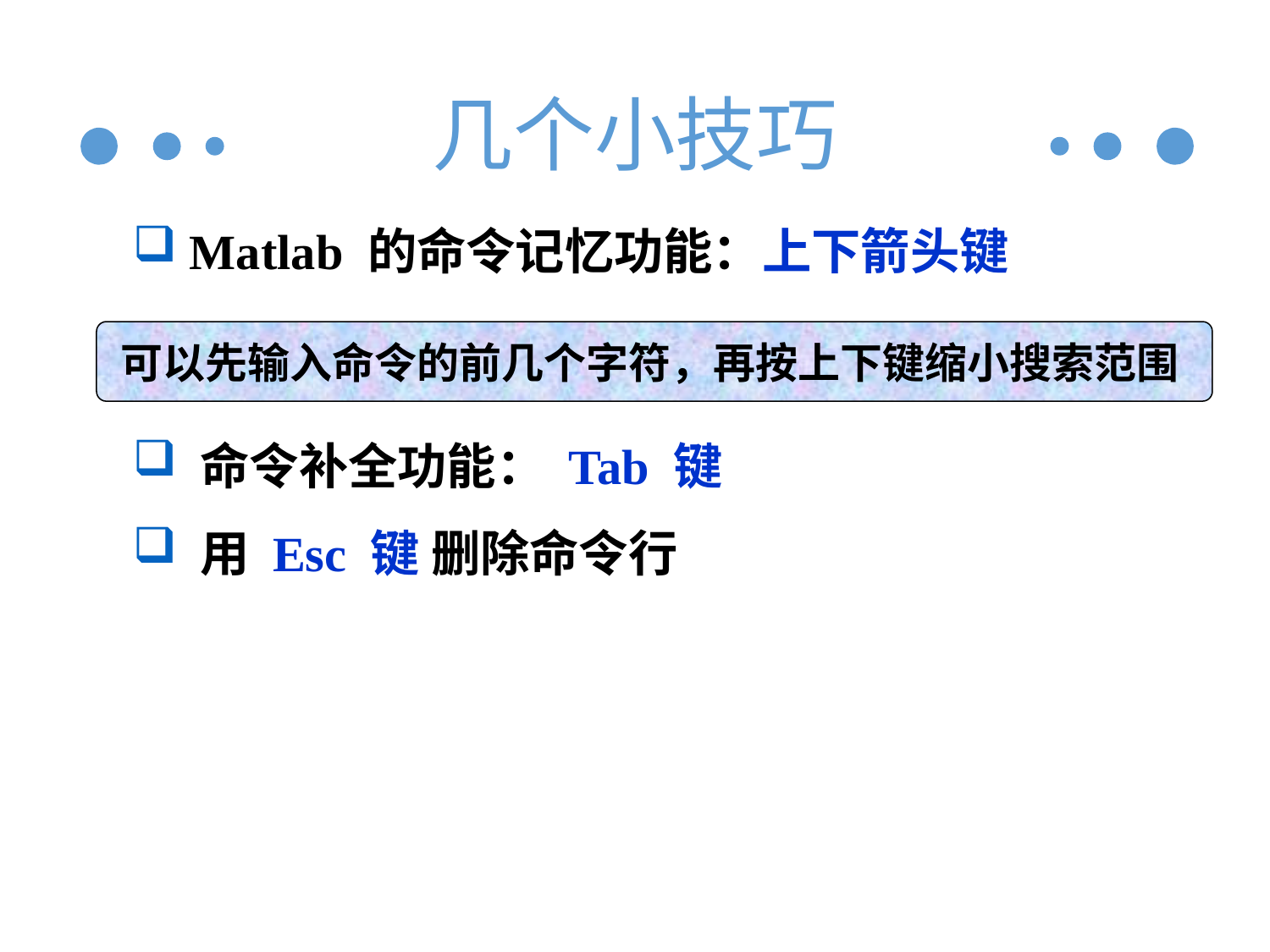

# 几个小技巧
 Matlab 的命令记忆功能：上下箭头键
可以先输入命令的前几个字符，再按上下键缩小搜索范围
 命令补全功能： Tab 键
 用 Esc 键 删除命令行
27